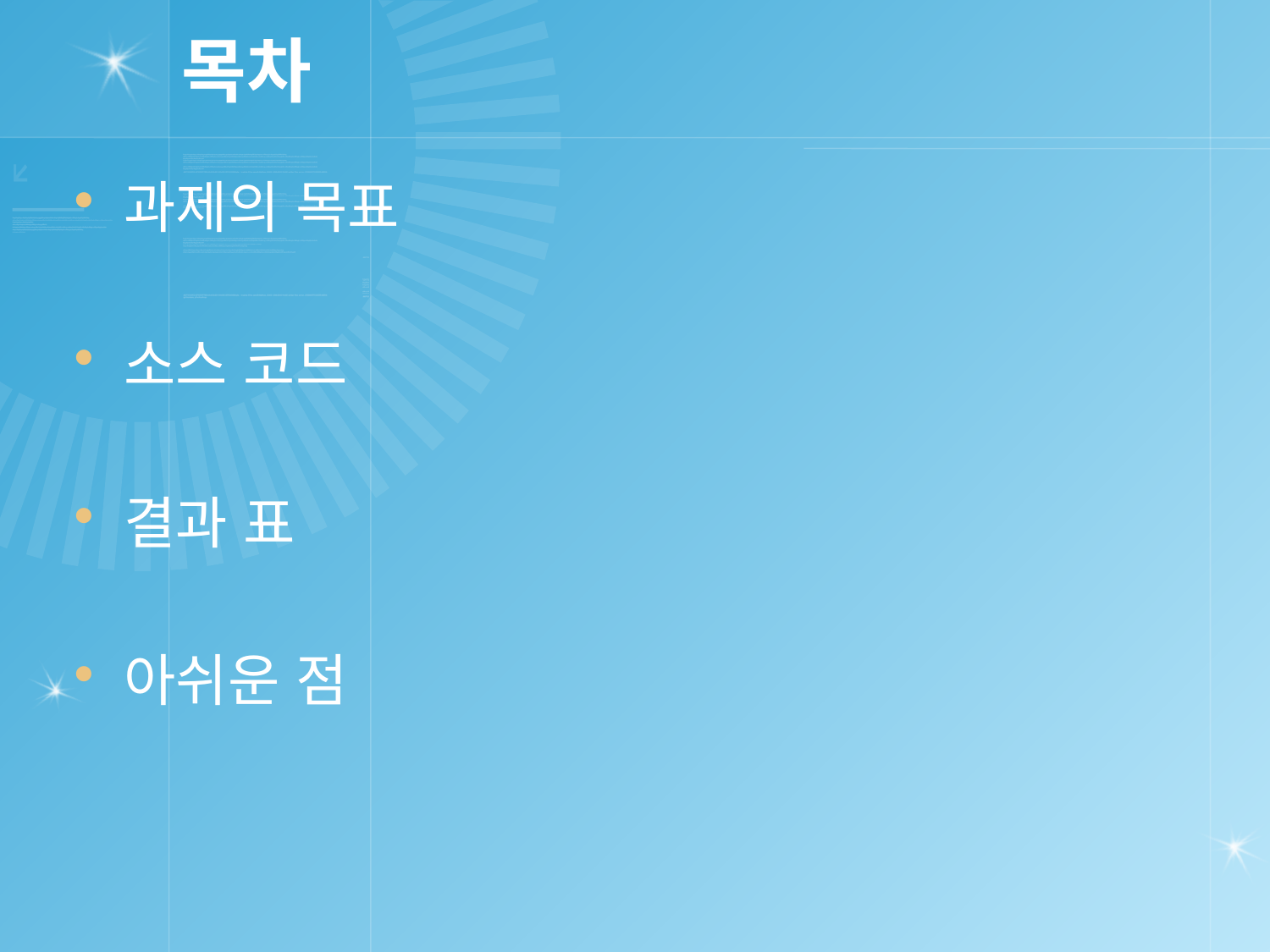

# 목차
과제의 목표

소스 코드

결과 표

아쉬운 점